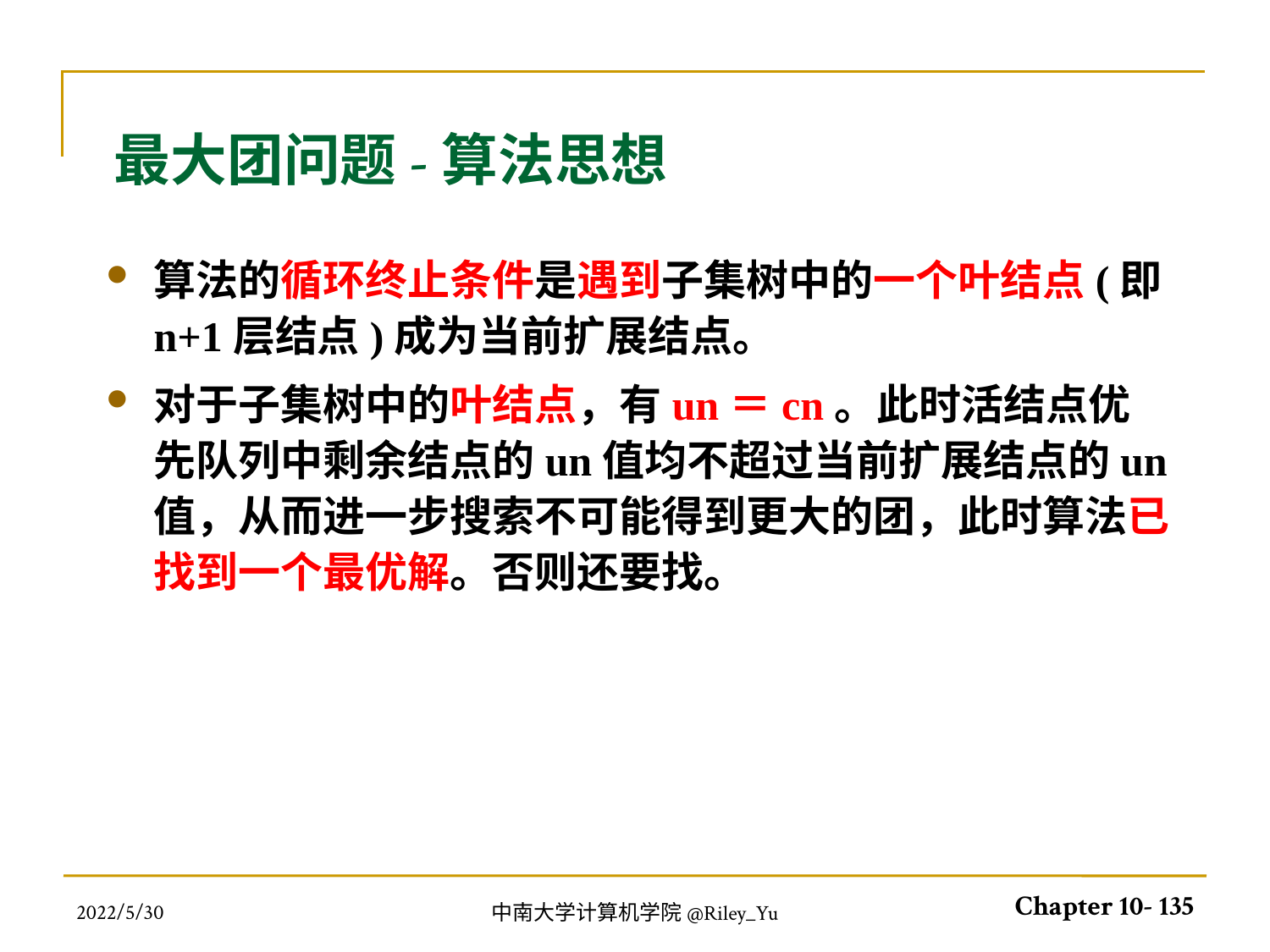

# 最大团问题-算法思想
算法的循环终止条件是遇到子集树中的一个叶结点(即n+1层结点)成为当前扩展结点。
对于子集树中的叶结点，有un＝cn。此时活结点优先队列中剩余结点的un值均不超过当前扩展结点的un值，从而进一步搜索不可能得到更大的团，此时算法已找到一个最优解。否则还要找。

2022/5/30
Chapter 10- 135
中南大学计算机学院@Riley_Yu